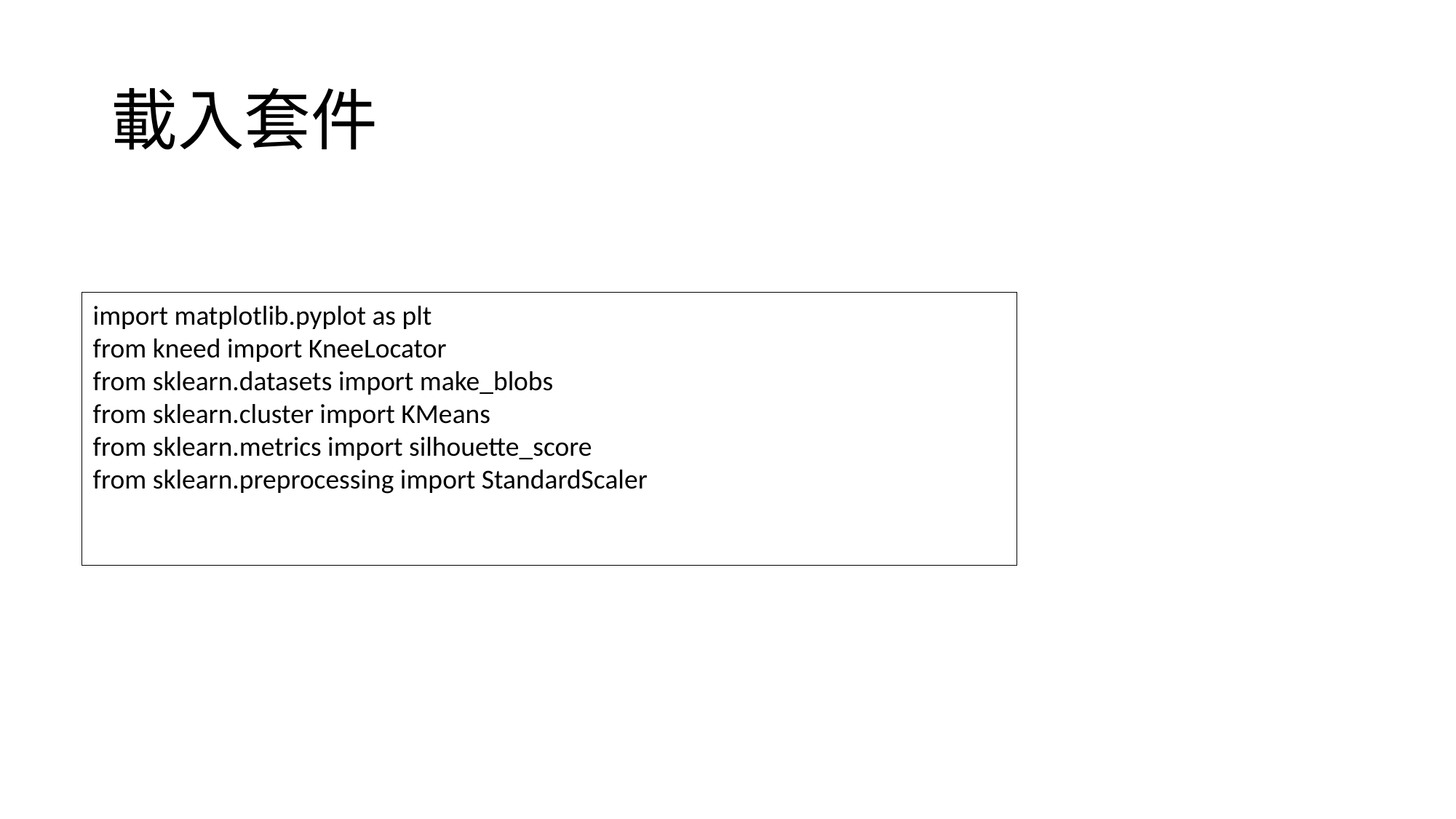

# 載入套件
import matplotlib.pyplot as plt
from kneed import KneeLocator
from sklearn.datasets import make_blobs
from sklearn.cluster import KMeans
from sklearn.metrics import silhouette_score
from sklearn.preprocessing import StandardScaler